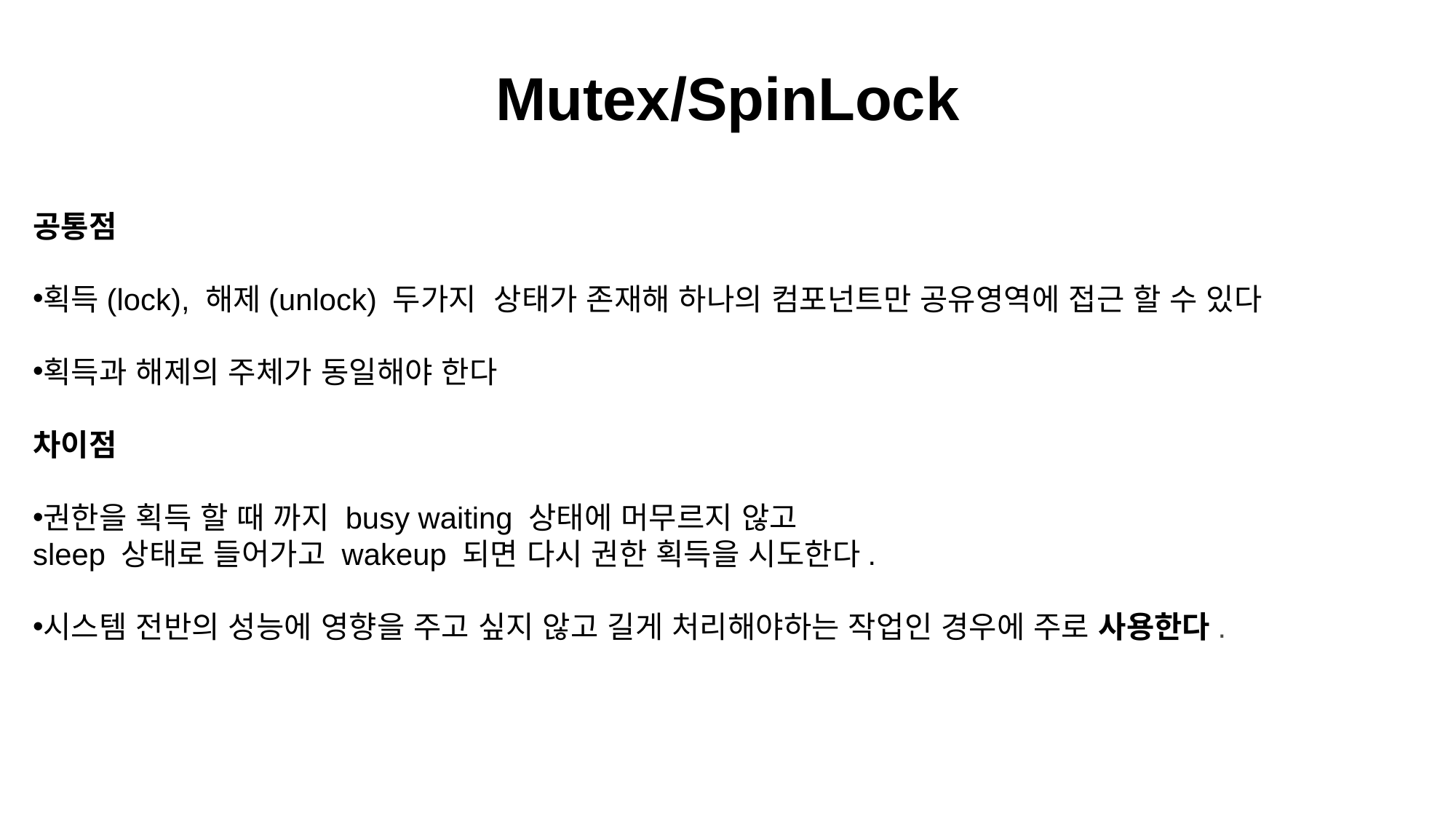

Mutex/SpinLock
공통점

획득(lock), 해제(unlock) 두가지  상태가 존재해 하나의 컴포넌트만 공유영역에 접근 할 수 있다

획득과 해제의 주체가 동일해야 한다

차이점

권한을 획득 할 때 까지 busy waiting 상태에 머무르지 않고
sleep 상태로 들어가고 wakeup 되면 다시 권한 획득을 시도한다.

시스템 전반의 성능에 영향을 주고 싶지 않고 길게 처리해야하는 작업인 경우에 주로 사용한다.